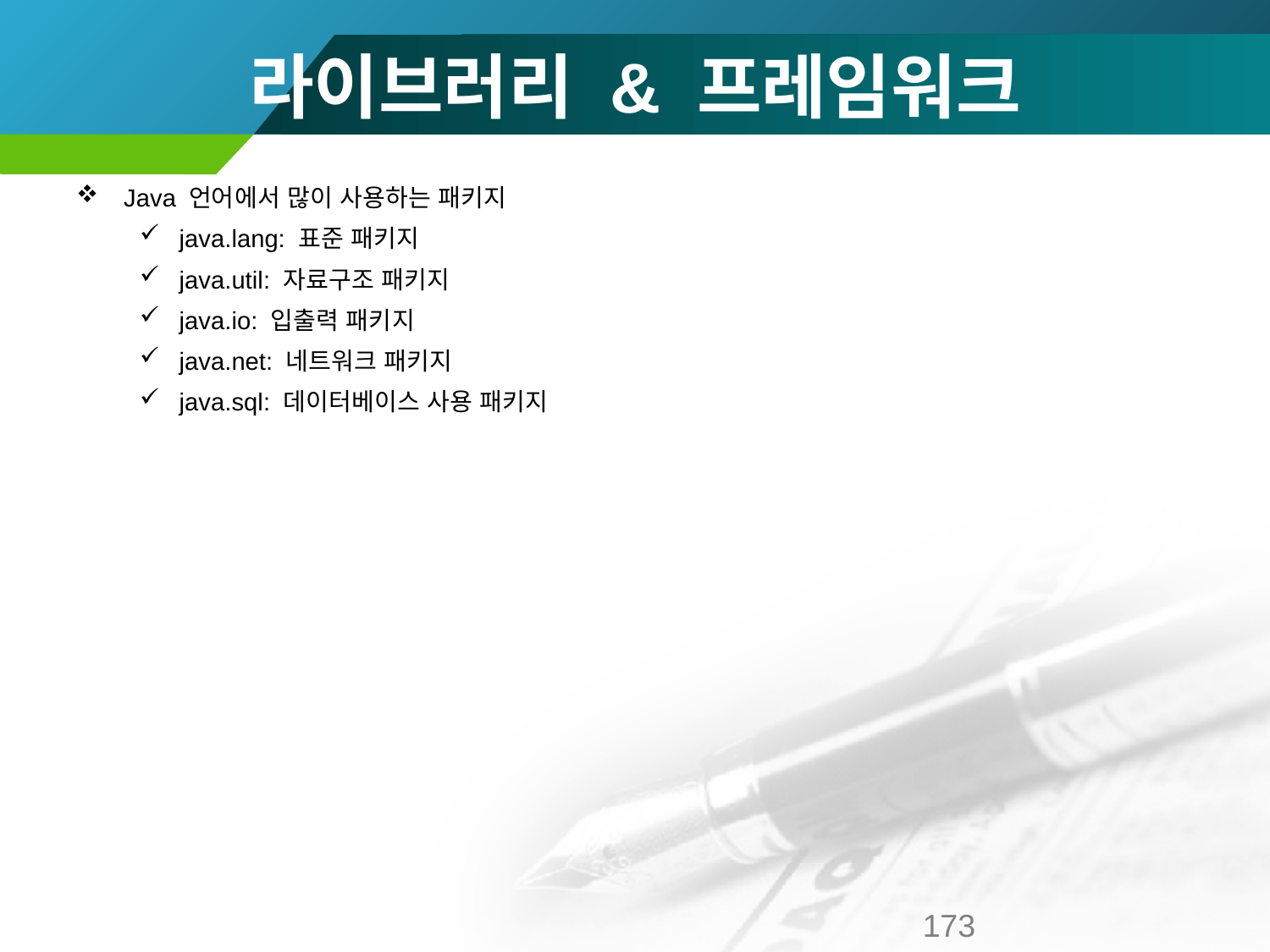

# 라이브러리 & 프레임워크
Java 언어에서 많이 사용하는 패키지
java.lang: 표준 패키지
java.util: 자료구조 패키지
java.io: 입출력 패키지
java.net: 네트워크 패키지
java.sql: 데이터베이스 사용 패키지

173